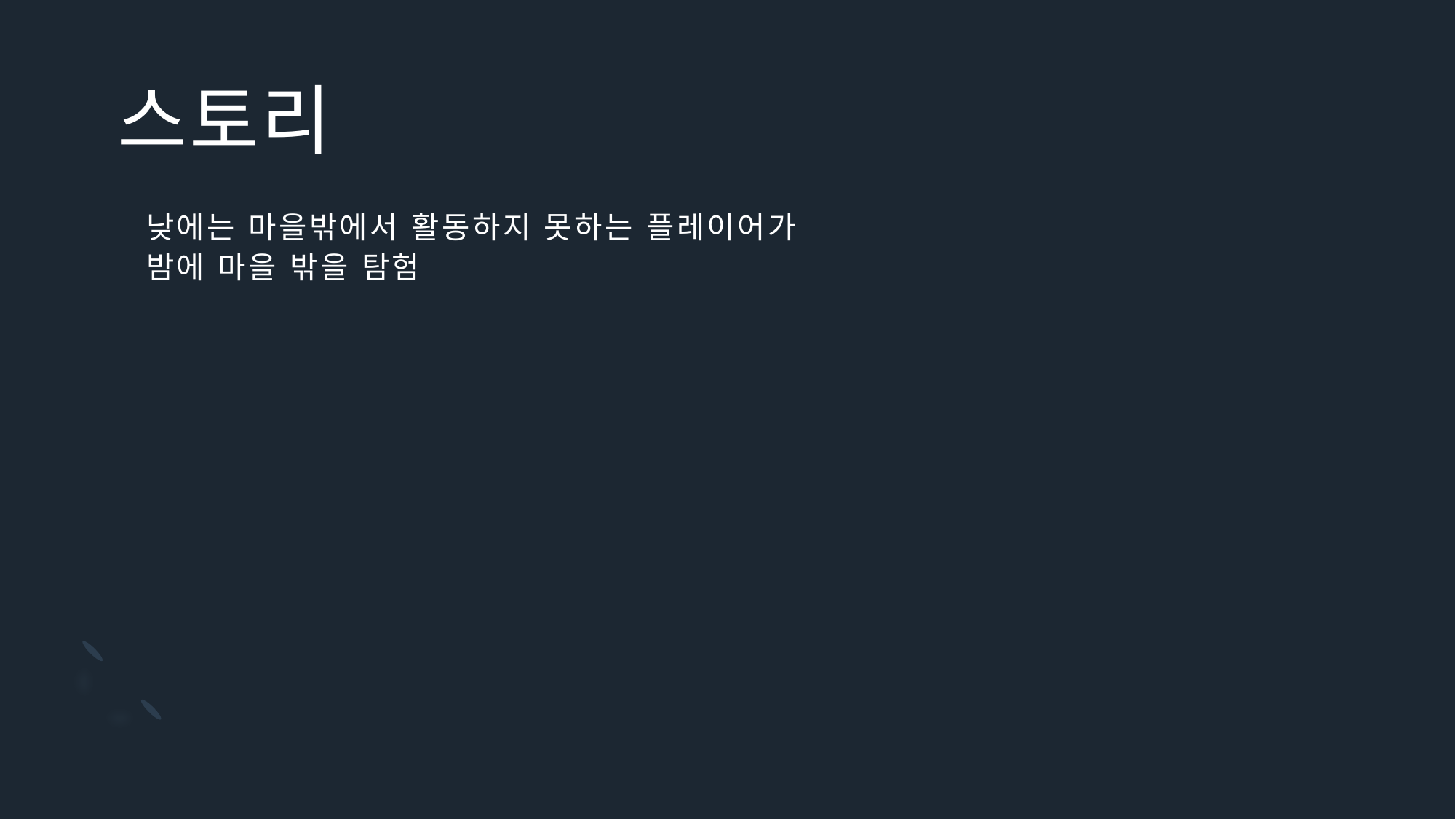

스토리
# 낮에는 마을밖에서 활동하지 못하는 플레이어가 밤에 마을 밖을 탐험